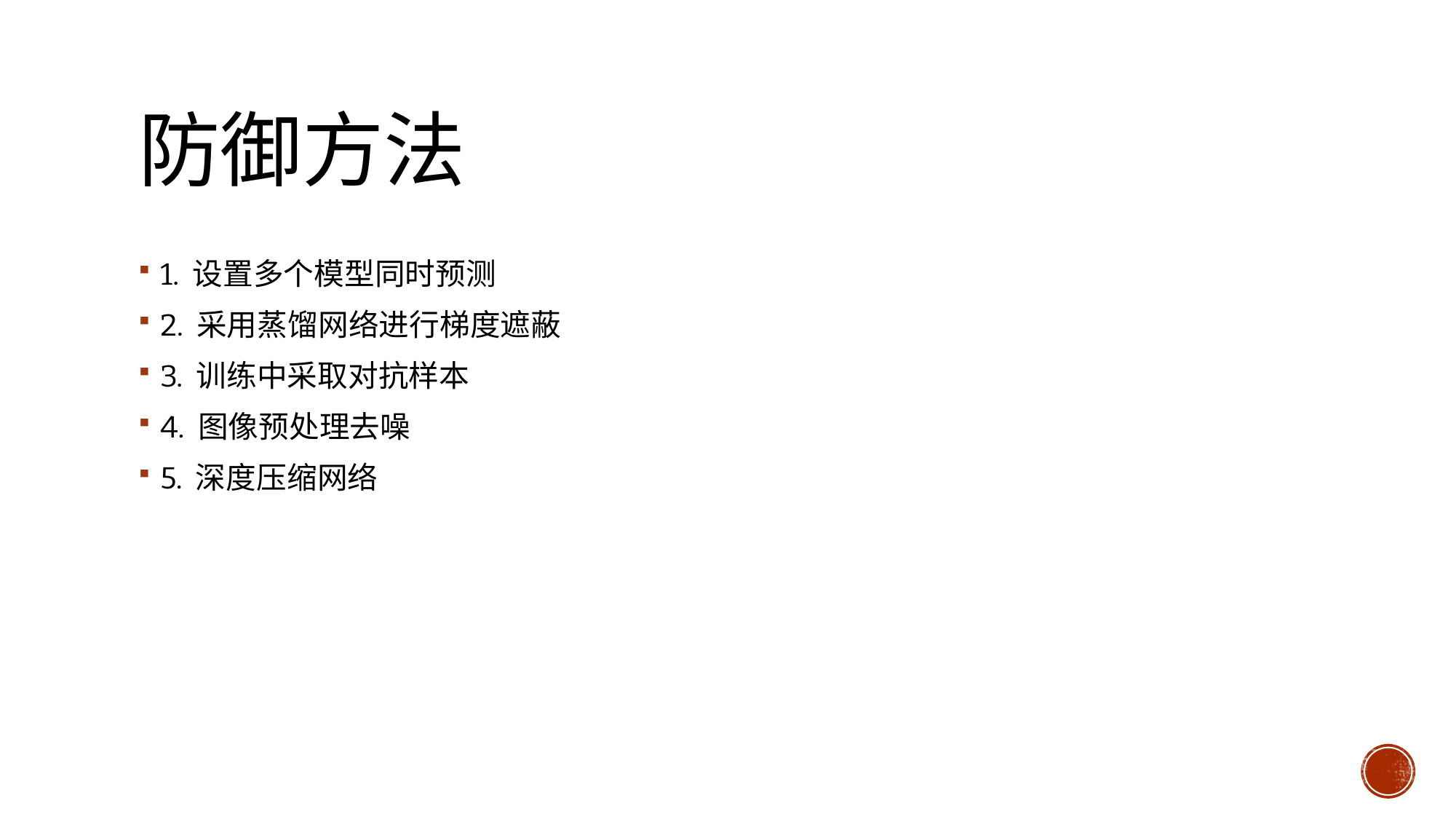

# 防御方法
1. 设置多个模型同时预测
2. 采用蒸馏网络进行梯度遮蔽
3. 训练中采取对抗样本
4. 图像预处理去噪
5. 深度压缩网络